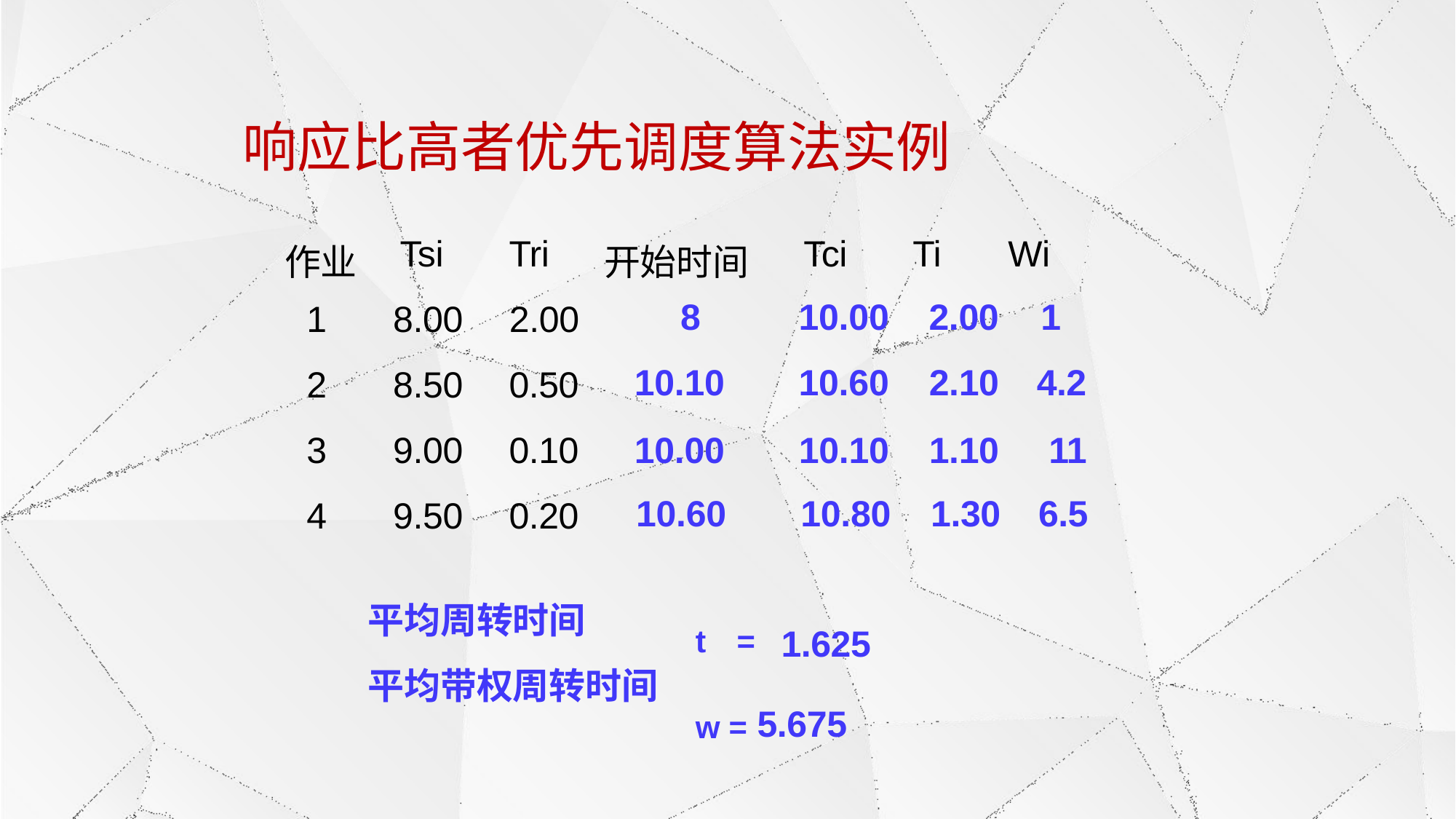

# 响应比高者优先调度算法实例
| 作业 | Tsi | Tri | 开始时间 | Tci | Ti | Wi |
| --- | --- | --- | --- | --- | --- | --- |
| 1 | 8.00 | 2.00 | 8 | 10.00 | 2.00 | 1 |
| 2 | 8.50 | 0.50 | 10.10 | 10.60 | 2.10 | 4.2 |
| 3 | 9.00 | 0.10 | 10.00 | 10.10 | 1.10 | 11 |
| 4 | 9.50 | 0.20 | 10.60 | 10.80 | 1.30 | 6.5 |
平均周转时间
平均带权周转时间
t	=	1.625
w = 5.675